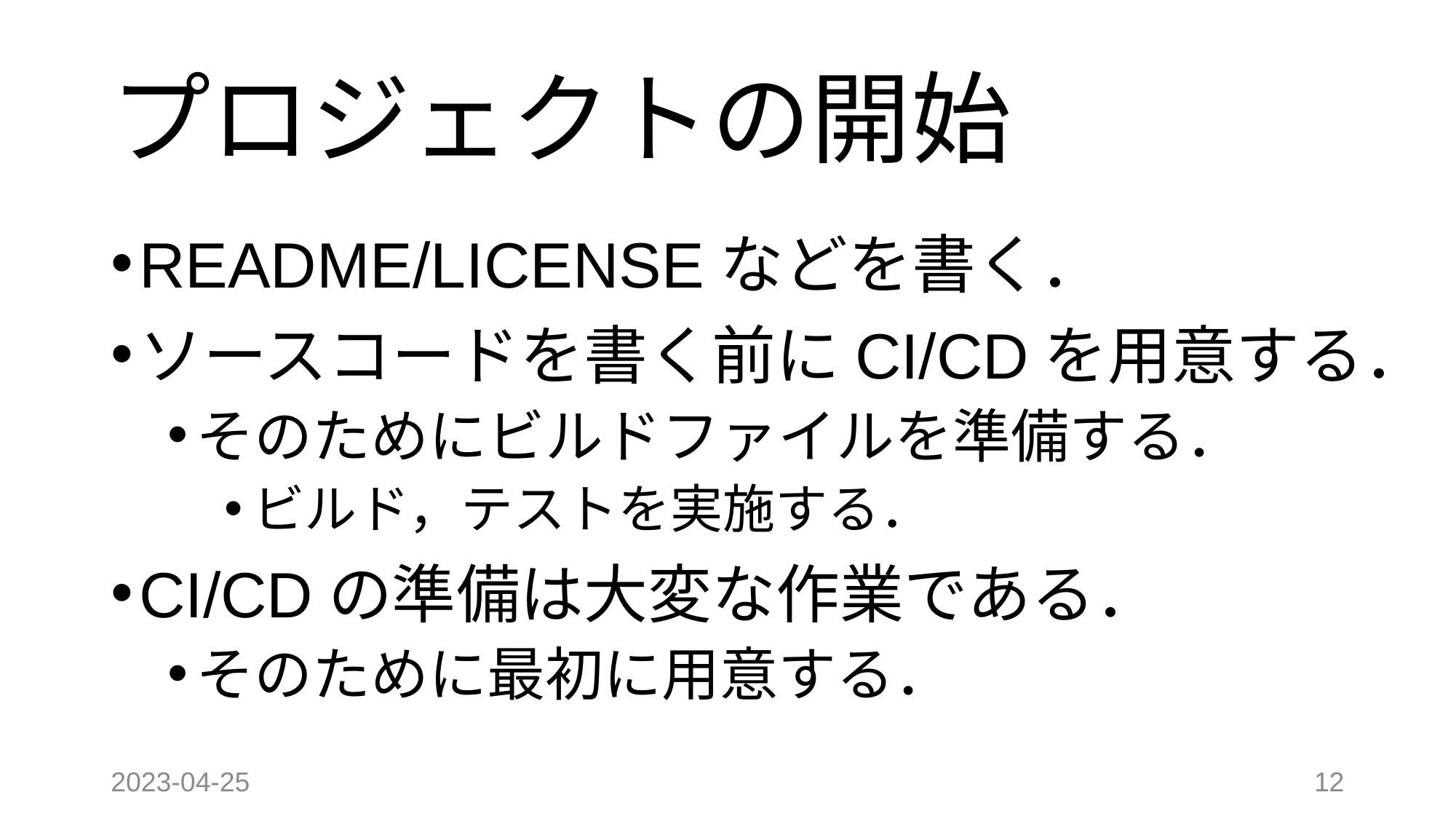

# プロジェクトの開始
README/LICENSEなどを書く．
ソースコードを書く前にCI/CDを用意する．
そのためにビルドファイルを準備する．
ビルド，テストを実施する．
CI/CDの準備は大変な作業である．
そのために最初に用意する．
2023-04-25
12